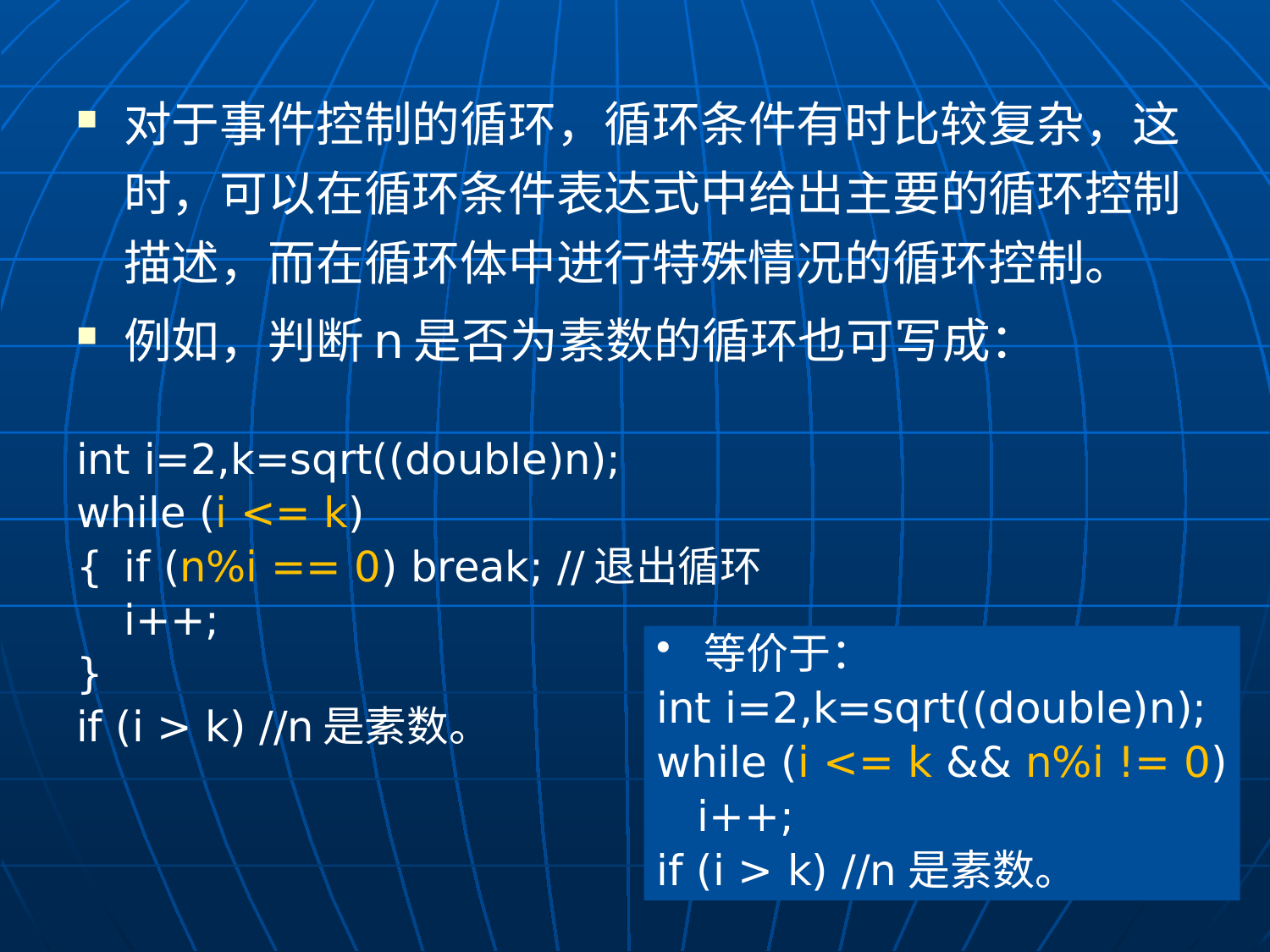

对于事件控制的循环，循环条件有时比较复杂，这时，可以在循环条件表达式中给出主要的循环控制描述，而在循环体中进行特殊情况的循环控制。
例如，判断n是否为素数的循环也可写成：

int i=2,k=sqrt((double)n);
while (i <= k)
{	if (n%i == 0) break; //退出循环
	i++;
}
if (i > k) //n是素数。

等价于：
int i=2,k=sqrt((double)n);
while (i <= k && n%i != 0)
   i++;
if (i > k) //n是素数。